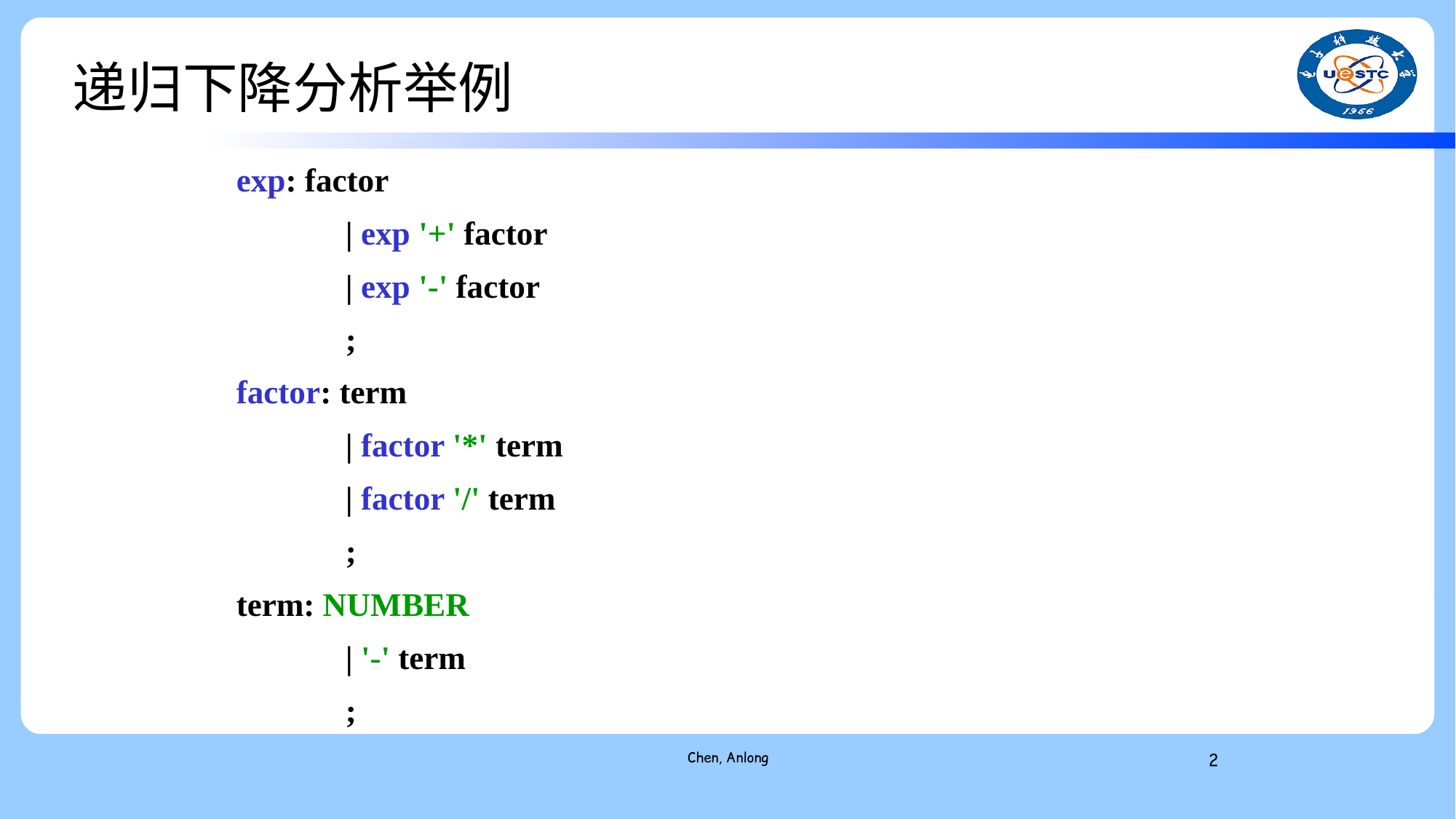

递归下降分析举例
exp: factor
	| exp '+' factor
	| exp '-' factor
	;
factor: term
	| factor '*' term
	| factor '/' term
	;
term: NUMBER
	| '-' term
	;

Chen, Anlong
2